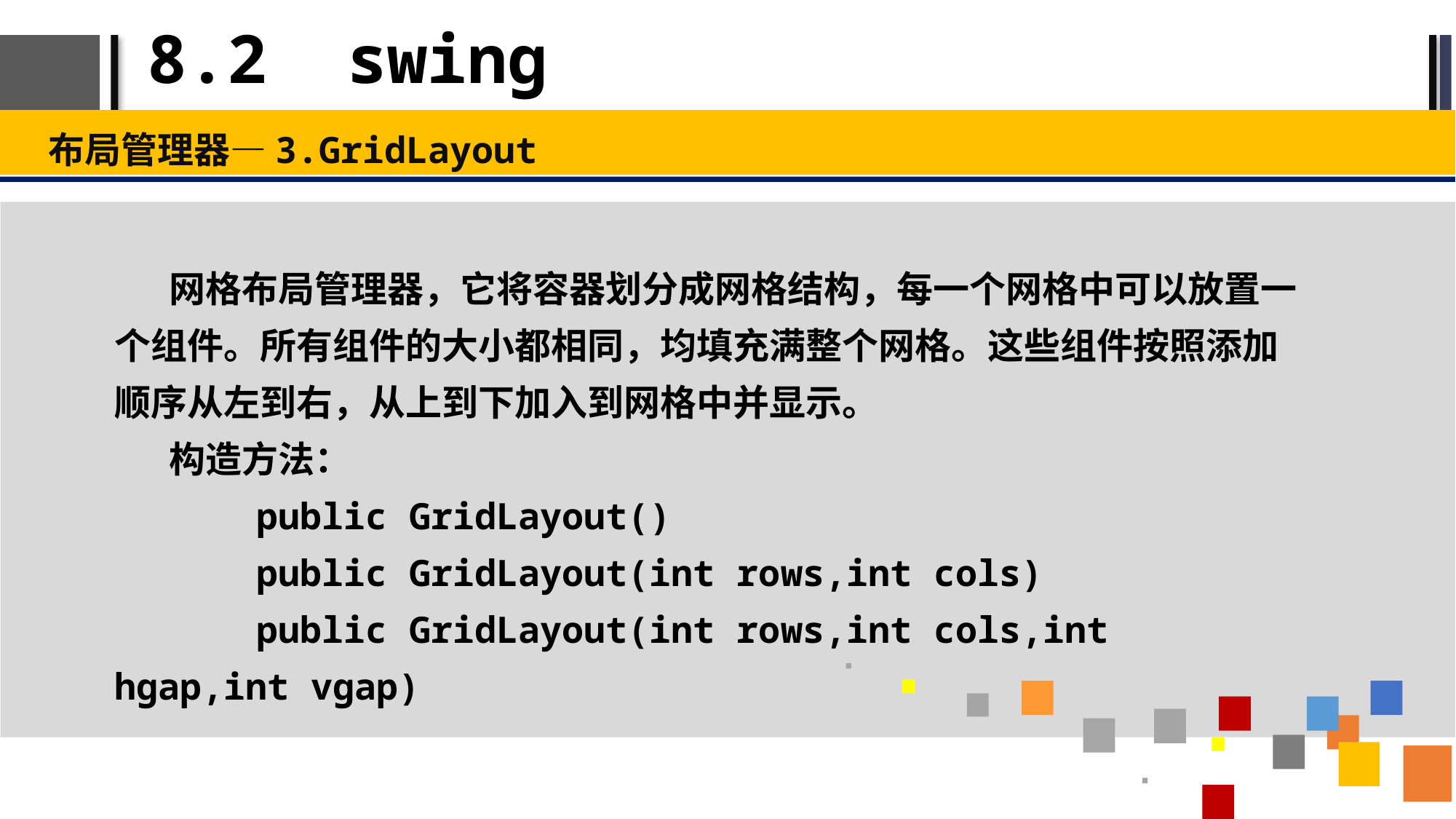

# 8.2  swing

布局管理器—3.GridLayout

网格布局管理器，它将容器划分成网格结构，每一个网格中可以放置一个组件。所有组件的大小都相同，均填充满整个网格。这些组件按照添加顺序从左到右，从上到下加入到网格中并显示。
构造方法：
    public GridLayout()
    public GridLayout(int rows,int cols)
    public GridLayout(int rows,int cols,int hgap,int vgap)